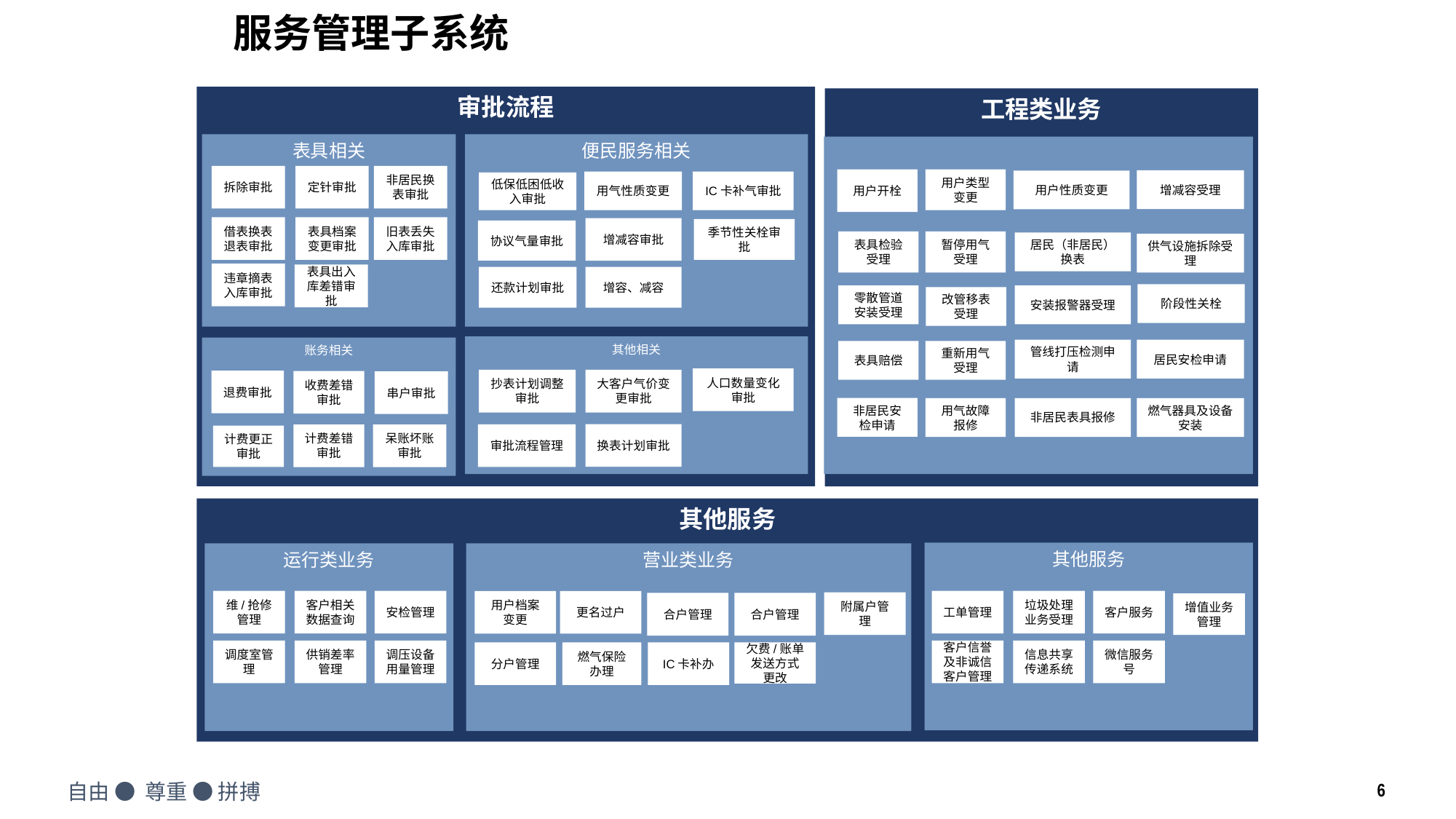

服务管理子系统
审批流程
工程类业务
表具相关
便民服务相关
用气性质变更
IC卡补气审批
低保低困低收入审批
协议气量审批

拆除审批
定针审批
非居民换表审批
用户开栓
用户类型变更
增减容受理
用户性质变更
借表换表退表审批
表具档案变更审批
旧表丢失入库审批
增减容审批
季节性关栓审批
表具检验受理
暂停用气受理
居民（非居民）换表
供气设施拆除受理
违章摘表入库审批
表具出入库差错审批
还款计划审批
增容、减容
阶段性关栓
零散管道安装受理
安装报警器受理
改管移表受理
其他相关
账务相关
退费审批
收费差错审批
计费差错审批
计费更正审批
管线打压检测申请
居民安检申请
表具赔偿
重新用气受理
人口数量变化审批
抄表计划调整审批
大客户气价变更审批
串户审批
非居民安检申请
用气故障报修
非居民表具报修
燃气器具及设备安装
换表计划审批
审批流程管理
呆账坏账审批
其他服务
其他服务
运行类业务
营业类业务
维/抢修管理
客户相关数据查询
安检管理
工单管理
垃圾处理业务受理
客户服务
用户档案变更
更名过户
附属户管理
合户管理
合户管理
增值业务管理
调度室管理
供销差率管理
调压设备用量管理
客户信誉及非诚信客户管理
信息共享传递系统
微信服务号
分户管理
燃气保险办理
IC卡补办
欠费/账单发送方式更改